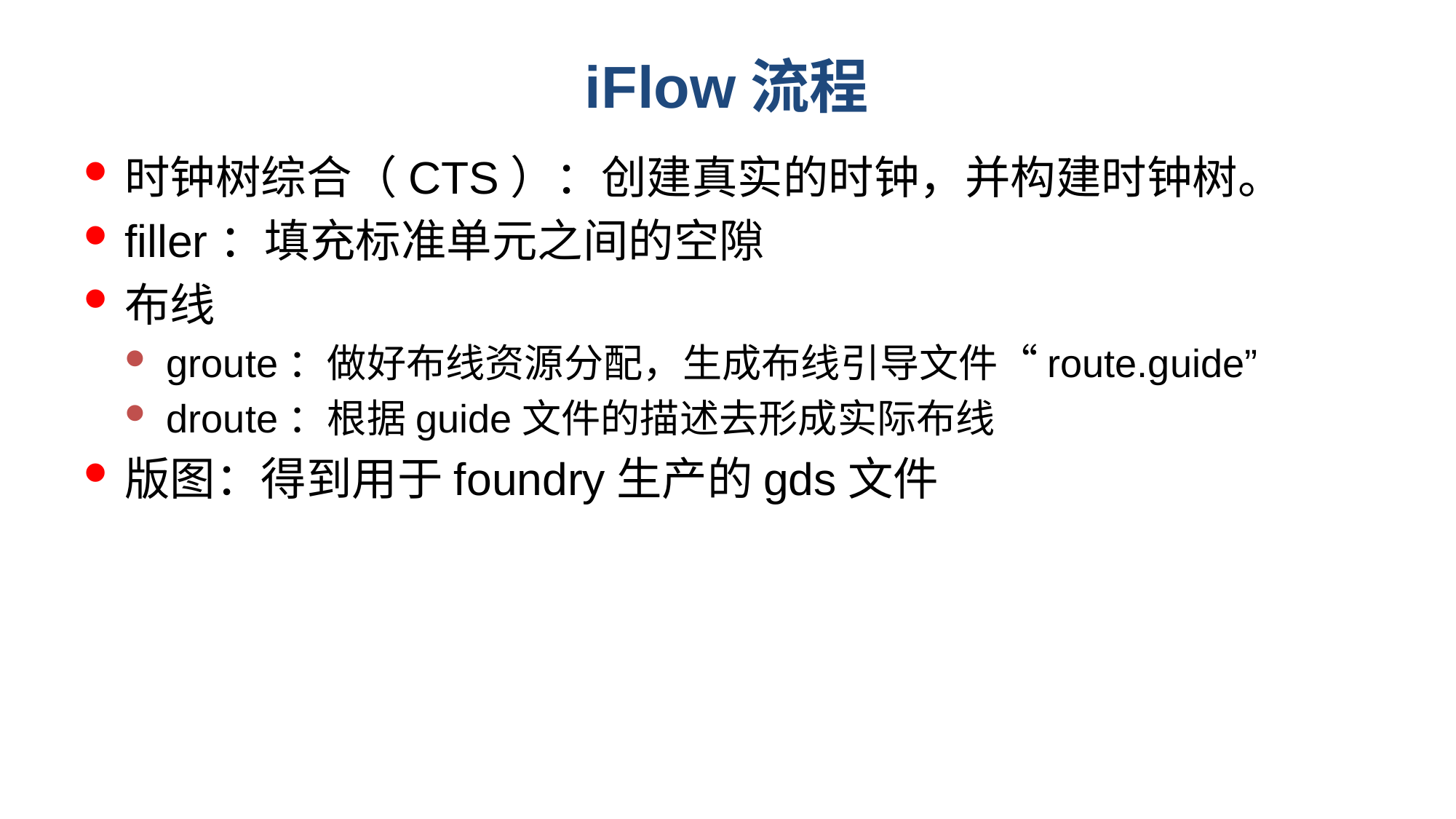

# iFlow流程
时钟树综合（CTS）：创建真实的时钟，并构建时钟树。
filler：填充标准单元之间的空隙
布线
groute：做好布线资源分配，生成布线引导文件“route.guide”
droute：根据guide文件的描述去形成实际布线
版图：得到用于foundry生产的gds文件